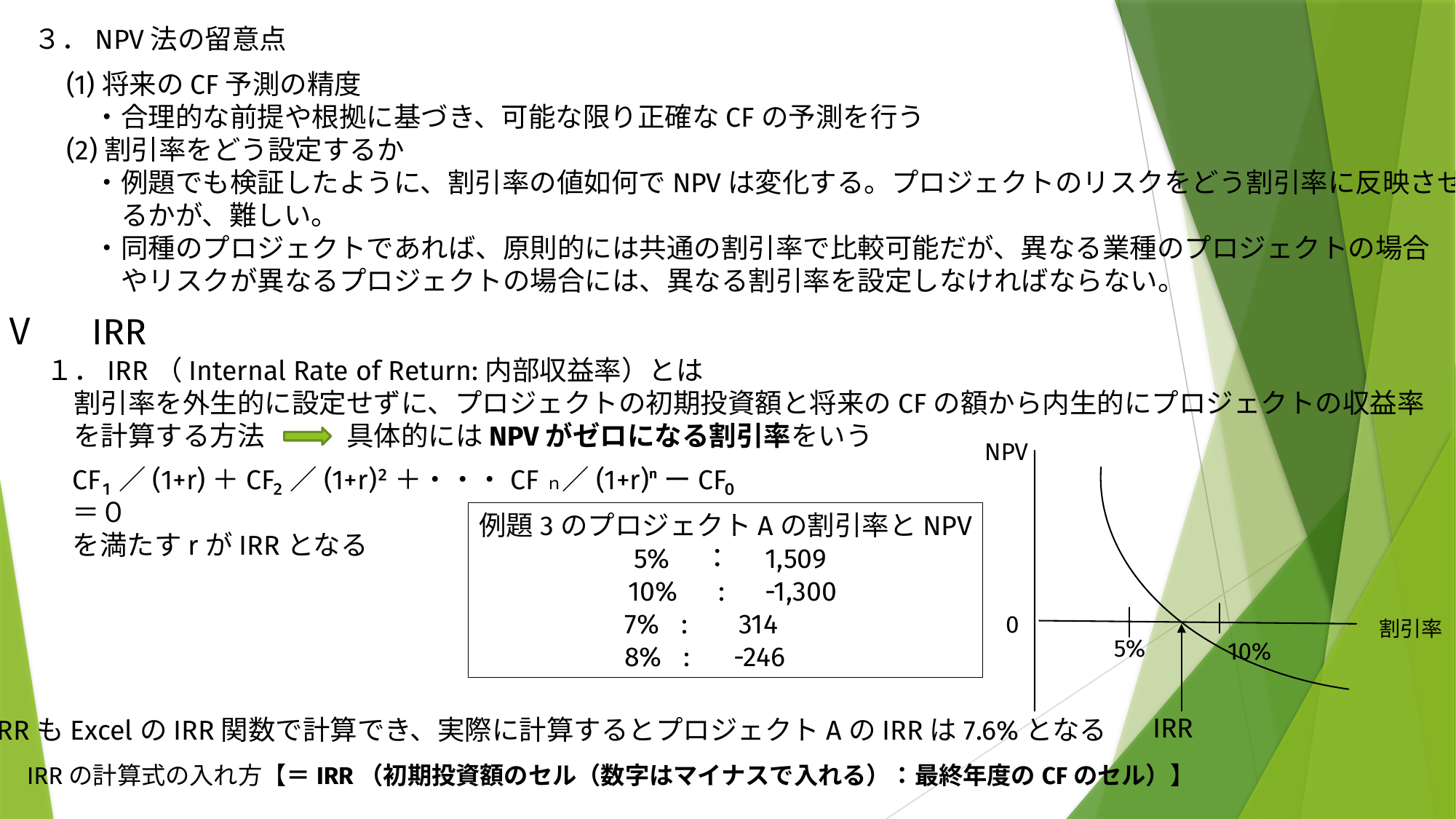

３．NPV法の留意点
(1)将来のCF予測の精度
　・合理的な前提や根拠に基づき、可能な限り正確なCFの予測を行う
(2)割引率をどう設定するか
　・例題でも検証したように、割引率の値如何でNPVは変化する。プロジェクトのリスクをどう割引率に反映させ
　　るかが、難しい。
　・同種のプロジェクトであれば、原則的には共通の割引率で比較可能だが、異なる業種のプロジェクトの場合
　　やリスクが異なるプロジェクトの場合には、異なる割引率を設定しなければならない。

Ⅴ　IRR
１．IRR（Internal Rate of Return:内部収益率）とは
　割引率を外生的に設定せずに、プロジェクトの初期投資額と将来のCFの額から内生的にプロジェクトの収益率
　を計算する方法　　　具体的にはNPVがゼロになる割引率をいう

NPV
CF₁／(1+r)＋CF₂／(1+r)²＋・・・CFｎ／(1+r)ⁿーCF₀＝０
を満たすrがIRRとなる
例題3のプロジェクトAの割引率とNPV
　　　　　  5%　：　1,509
　　　　　 10%　:　-1,300
                    7%   :       314
                    8%   :      -246
0
割引率
5%
10%
IRR
IRRもExcelのIRR関数で計算でき、実際に計算するとプロジェクトAのIRRは7.6%となる
IRRの計算式の入れ方【＝IRR（初期投資額のセル（数字はマイナスで入れる）：最終年度のCFのセル）】